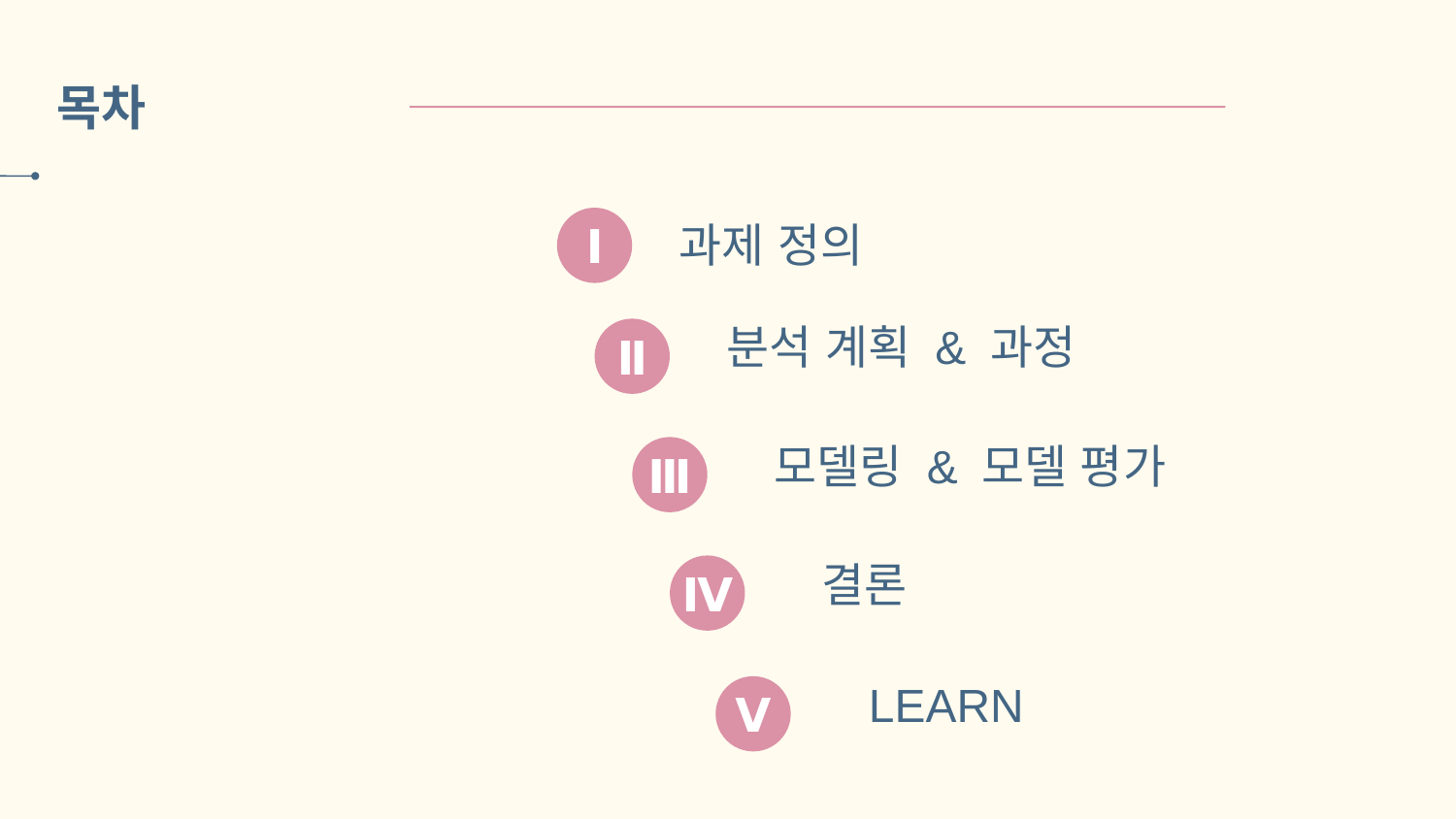

목차

Ⅰ
과제 정의
분석 계획 & 과정
Ⅱ
모델링 & 모델 평가
Ⅲ
결론
Ⅳ
LEARN
Ⅴ